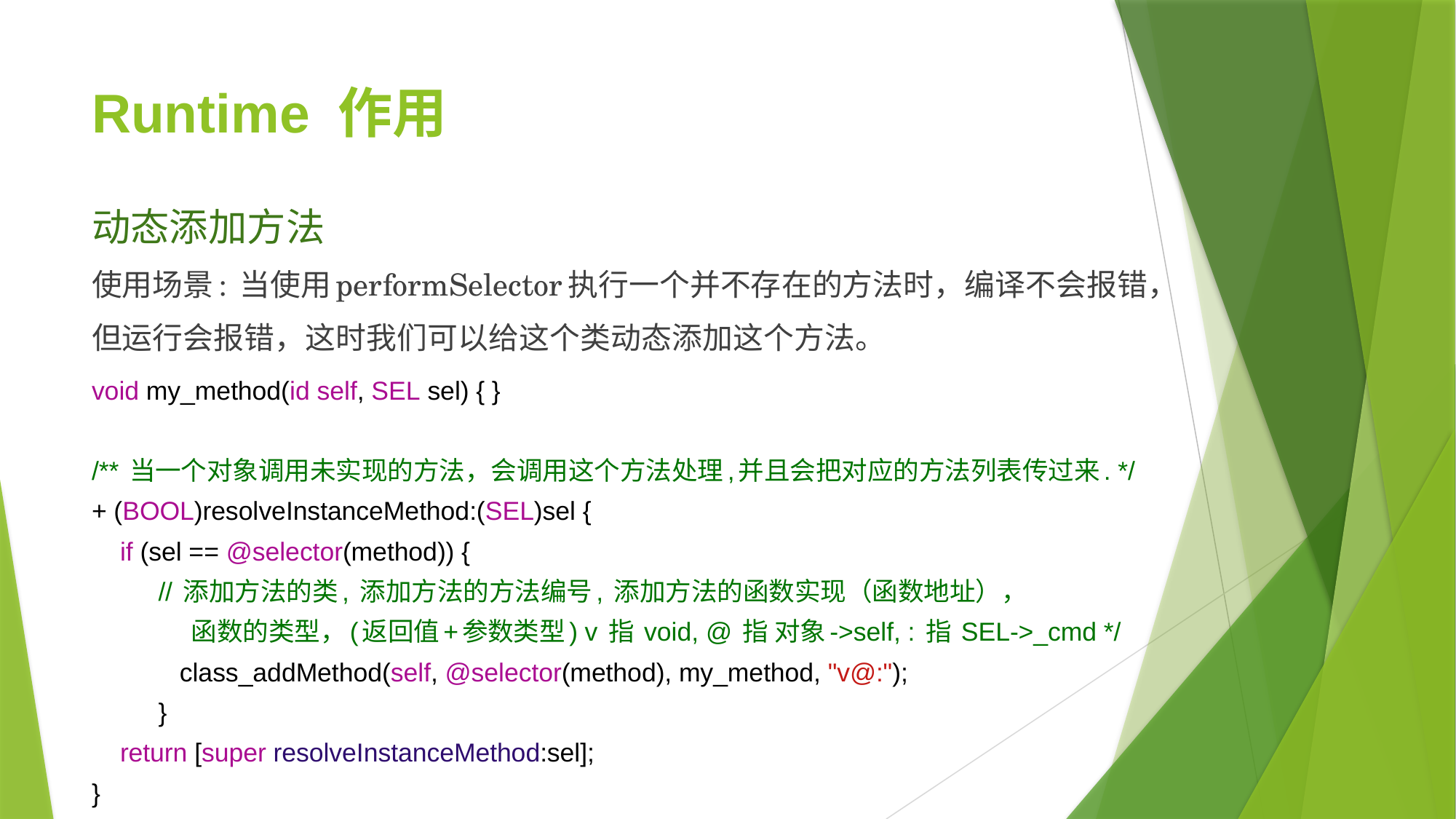

# Runtime 作用
动态添加方法
使用场景: 当使用performSelector执行一个并不存在的方法时，编译不会报错，
但运行会报错，这时我们可以给这个类动态添加这个方法。
void my_method(id self, SEL sel) { }

/** 当一个对象调用未实现的方法，会调用这个方法处理,并且会把对应的方法列表传过来. */
+ (BOOL)resolveInstanceMethod:(SEL)sel {
    if (sel == @selector(method)) {
        	// 添加方法的类, 添加方法的方法编号, 添加方法的函数实现（函数地址），
	     函数的类型，(返回值+参数类型) v 指 void, @ 指 对象->self, : 指 SEL->_cmd */
	   class_addMethod(self, @selector(method), my_method, "v@:");
	}
    return [super resolveInstanceMethod:sel];
}